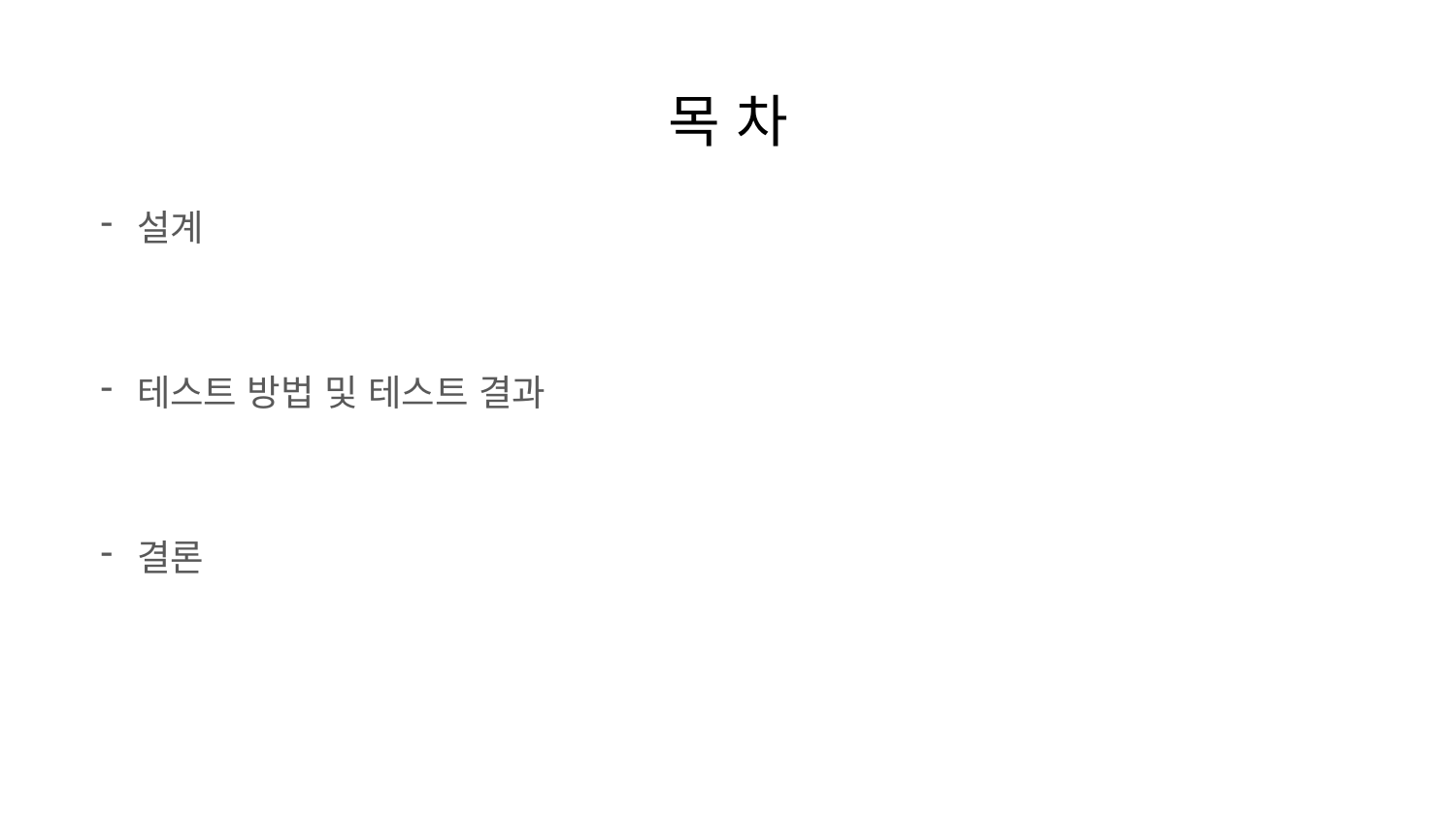

# 목 차
설계

테스트 방법 및 테스트 결과

결론